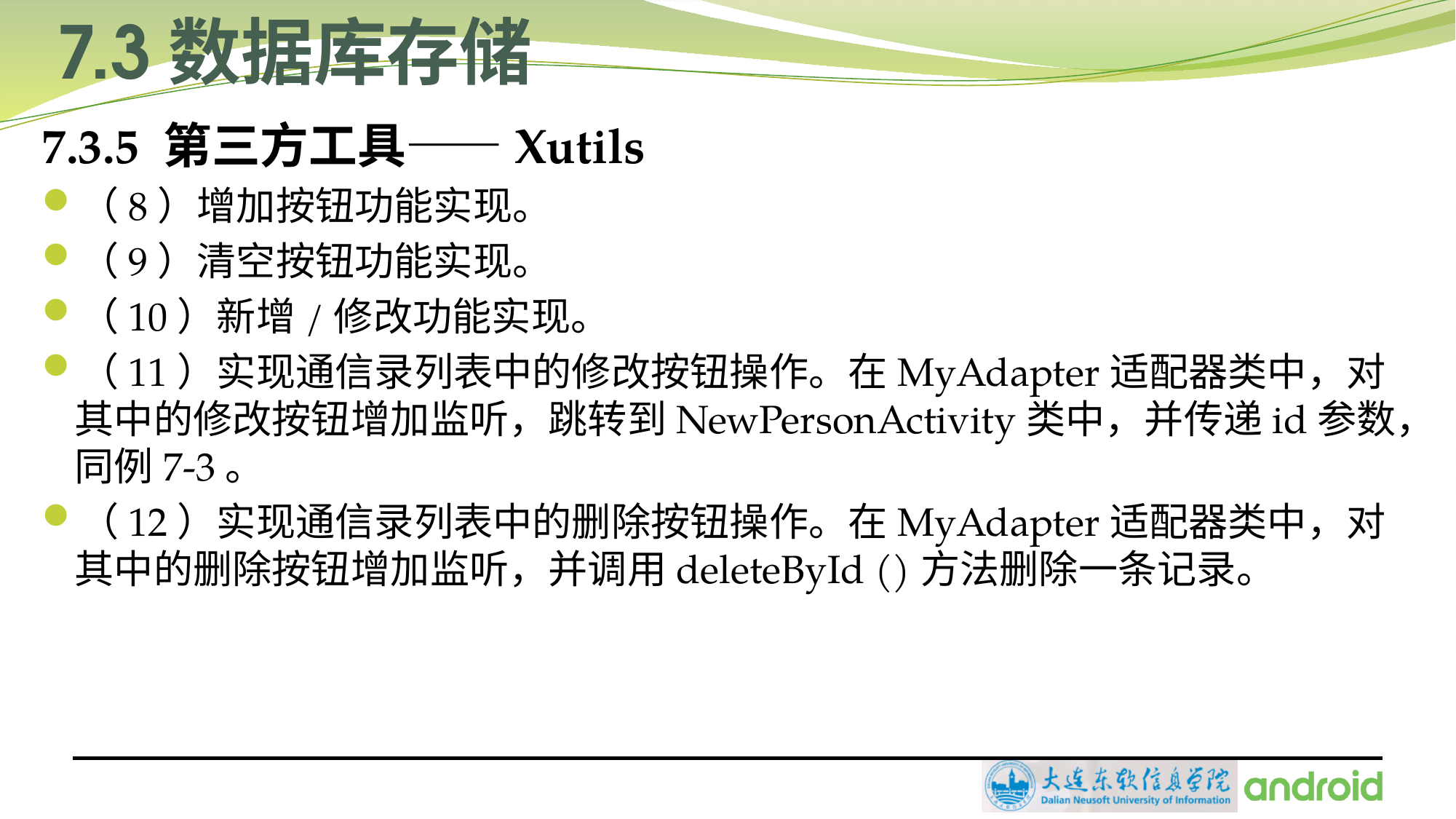

# 7.3数据库存储
7.3.5 第三方工具——Xutils
（8）增加按钮功能实现。
（9）清空按钮功能实现。
（10）新增/修改功能实现。
（11）实现通信录列表中的修改按钮操作。在MyAdapter适配器类中，对其中的修改按钮增加监听，跳转到NewPersonActivity类中，并传递id参数，同例7-3。
（12）实现通信录列表中的删除按钮操作。在MyAdapter适配器类中，对其中的删除按钮增加监听，并调用deleteById ()方法删除一条记录。